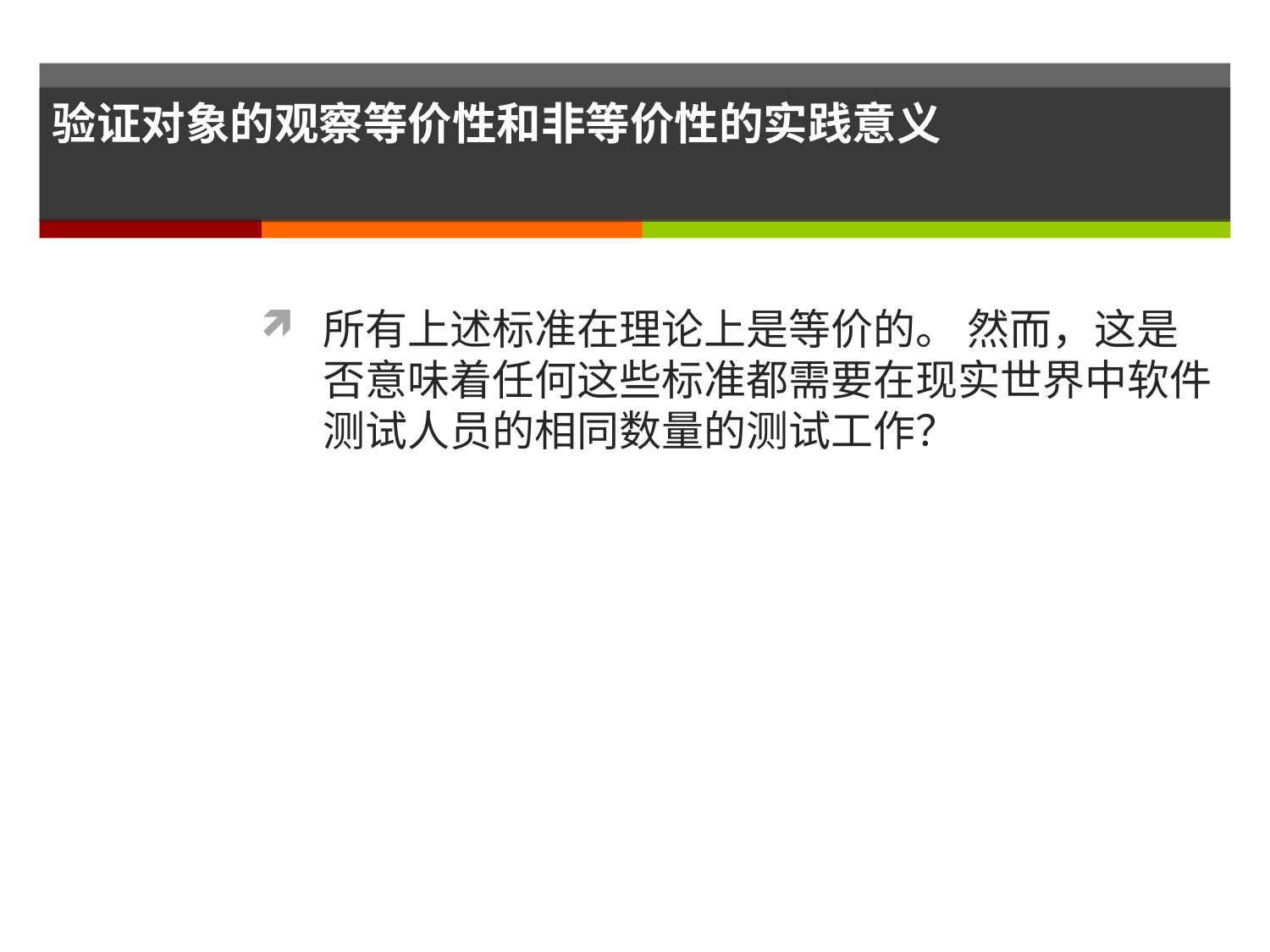

# 验证对象的观察等价性和非等价性的实践意义
所有上述标准在理论上是等价的。 然而，这是否意味着任何这些标准都需要在现实世界中软件测试人员的相同数量的测试工作？